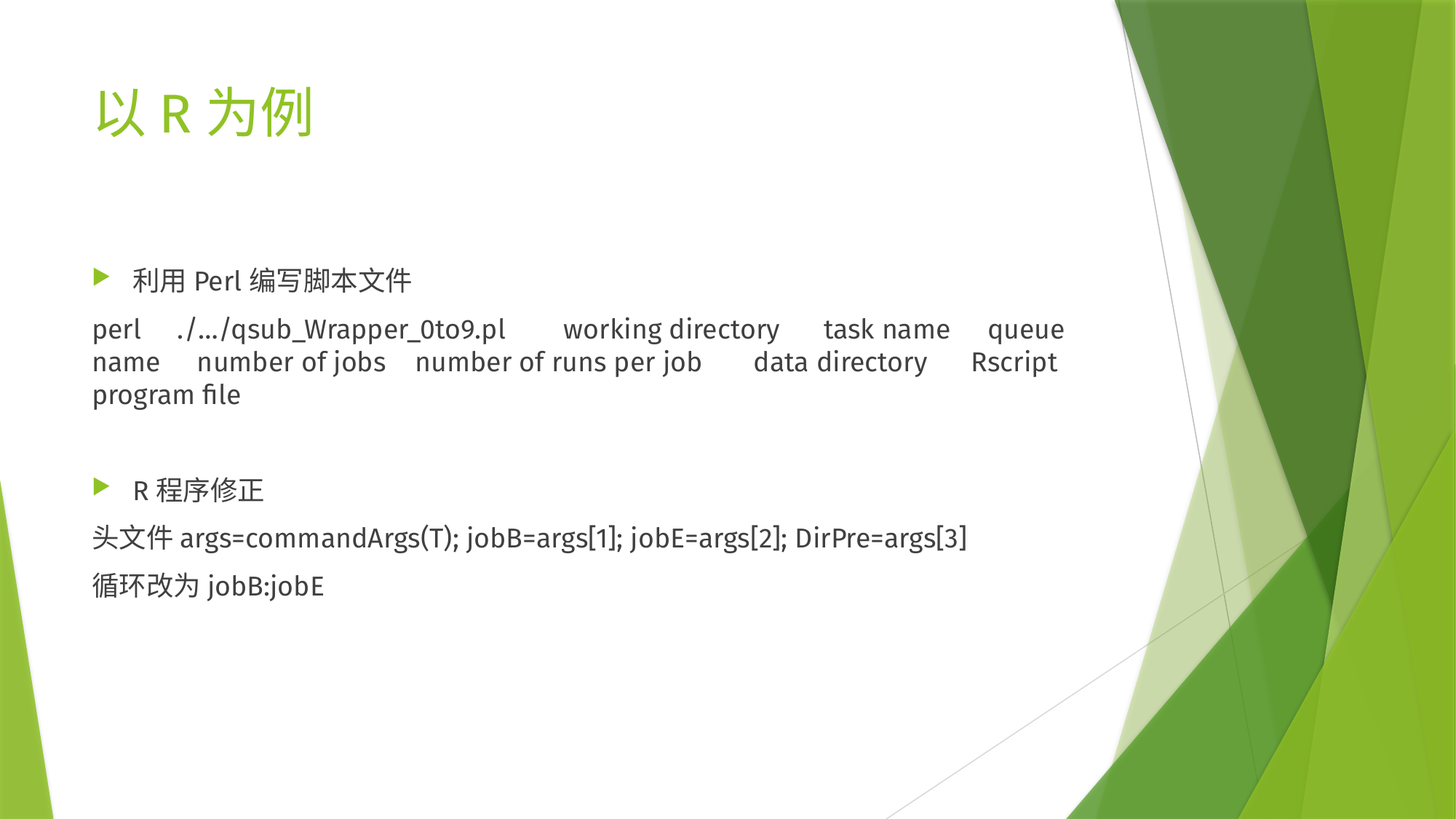

# 以R为例
利用Perl编写脚本文件
perl     ./…/qsub_Wrapper_0to9.pl        working directory      task name     queue name     number of jobs    number of runs per job       data directory      Rscript      program file

R程序修正
头文件args=commandArgs(T); jobB=args[1]; jobE=args[2]; DirPre=args[3]
循环改为jobB:jobE